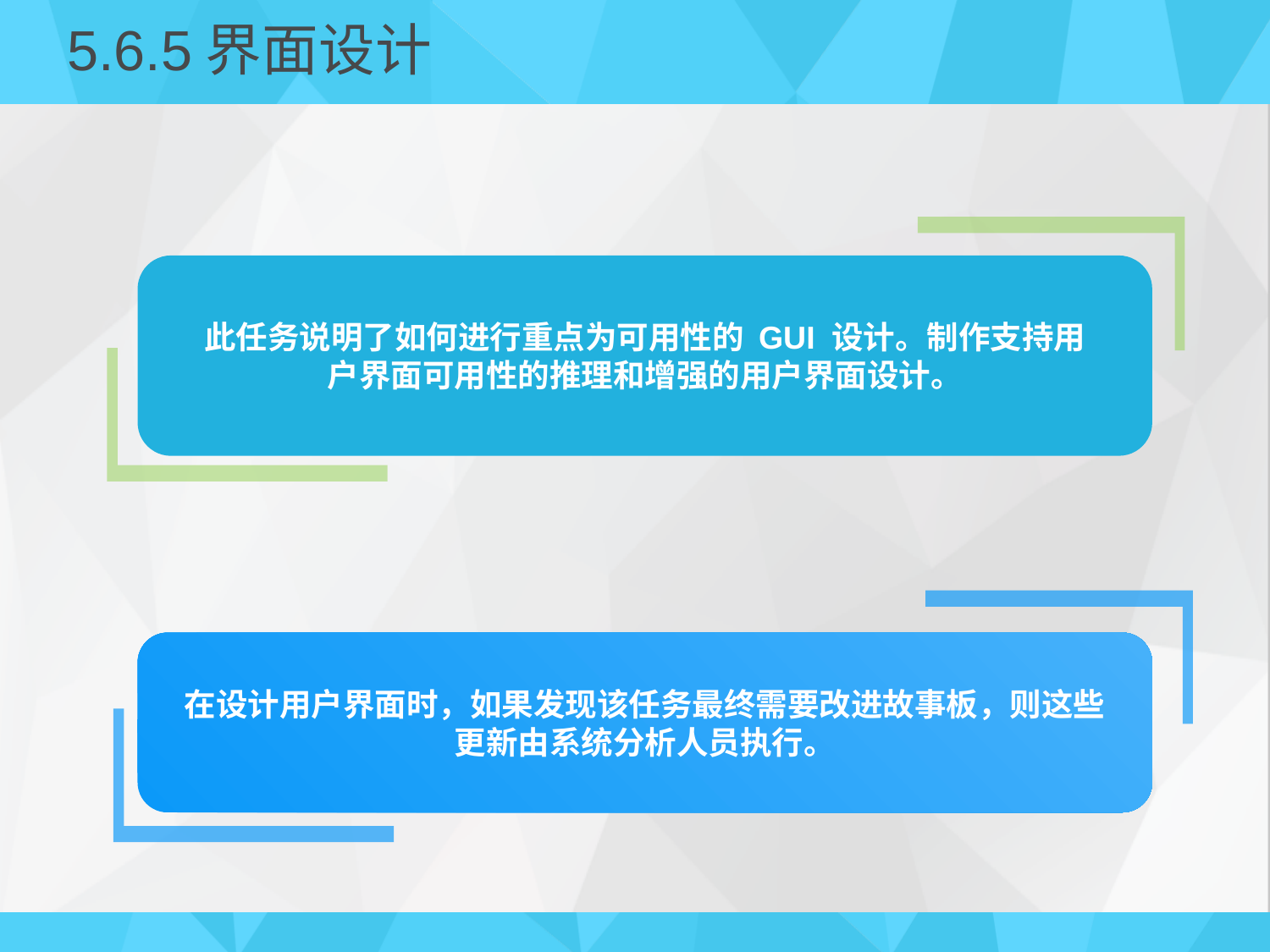

# 5.6.5界面设计

此任务说明了如何进行重点为可用性的 GUI 设计。制作支持用
户界面可用性的推理和增强的用户界面设计。

在设计用户界面时，如果发现该任务最终需要改进故事板，则这些
更新由系统分析人员执行。